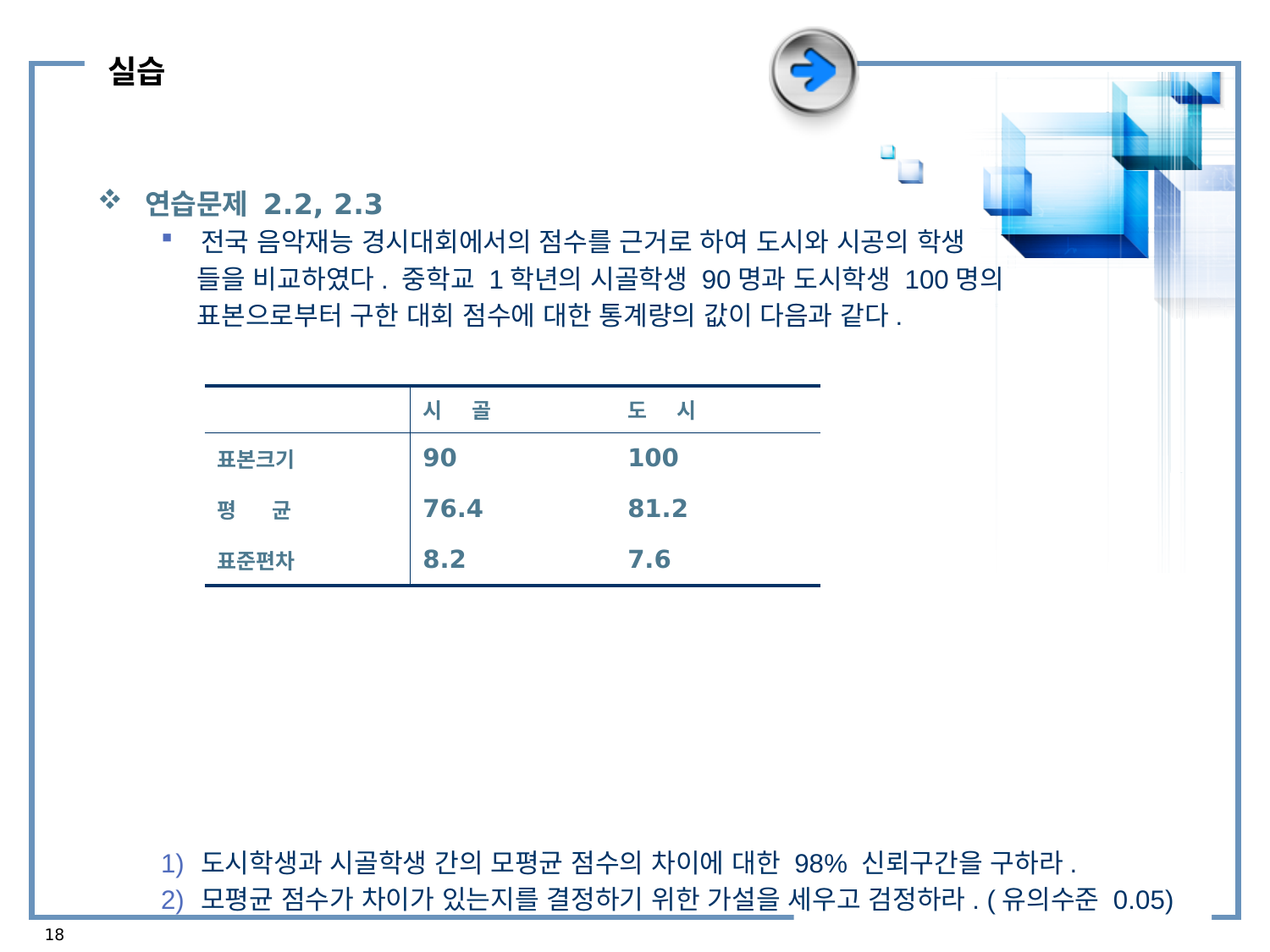

# 실습
연습문제 2.2, 2.3
전국 음악재능 경시대회에서의 점수를 근거로 하여 도시와 시공의 학생
    들을 비교하였다. 중학교 1학년의 시골학생 90명과 도시학생 100명의
    표본으로부터 구한 대회 점수에 대한 통계량의 값이 다음과 같다.

도시학생과 시골학생 간의 모평균 점수의 차이에 대한 98% 신뢰구간을 구하라.
모평균 점수가 차이가 있는지를 결정하기 위한 가설을 세우고 검정하라. (유의수준 0.05)

|  | 시 골 | 도 시 |
| --- | --- | --- |
| 표본크기 | 90 | 100 |
| 평 균 | 76.4 | 81.2 |
| 표준편차 | 8.2 | 7.6 |
18